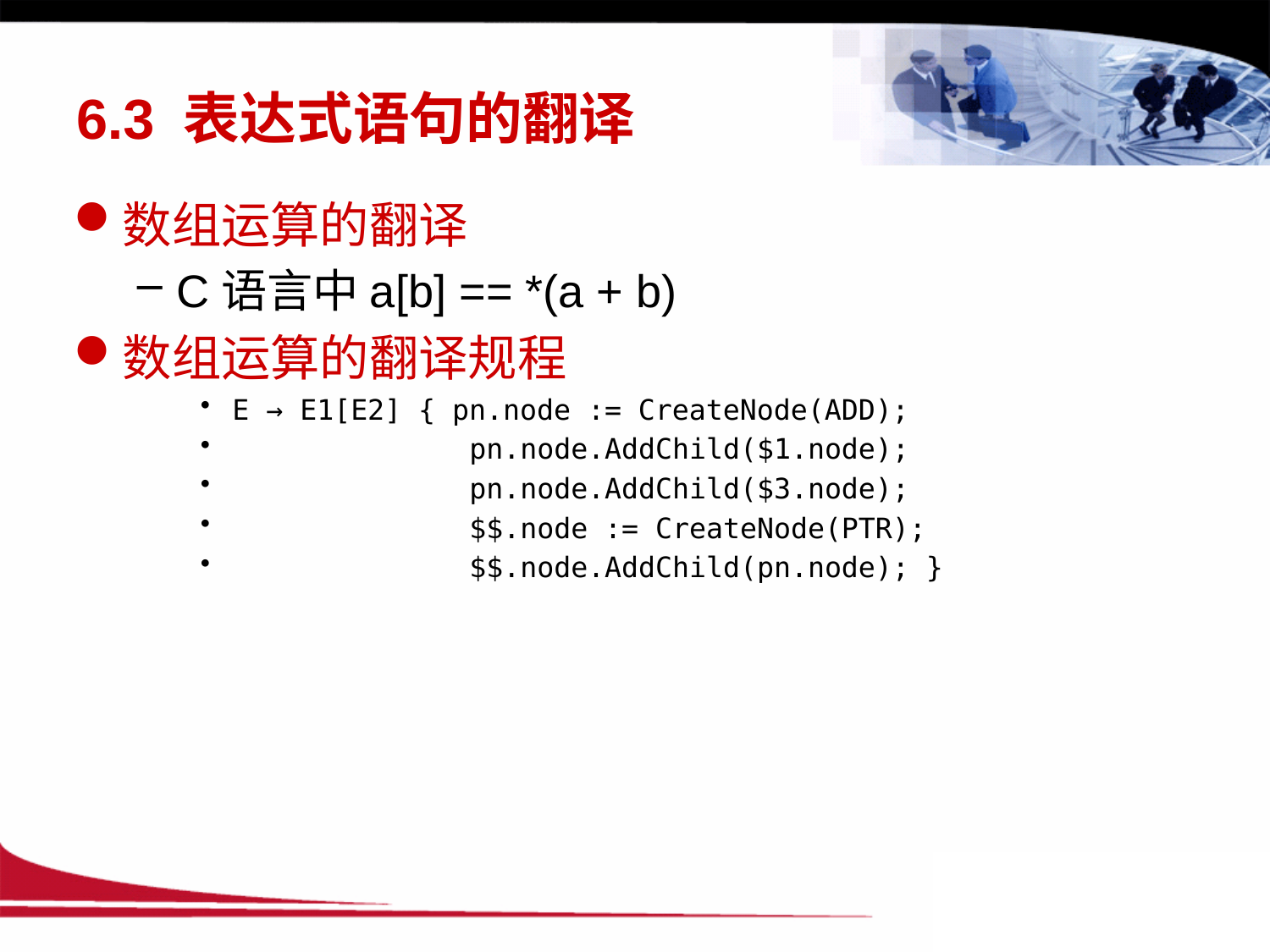

# 6.3 表达式语句的翻译
数组运算的翻译
C语言中a[b] == *(a + b)
数组运算的翻译规程
E → E1[E2] { pn.node := CreateNode(ADD);
              pn.node.AddChild($1.node);
              pn.node.AddChild($3.node);
              $$.node := CreateNode(PTR);
              $$.node.AddChild(pn.node); }